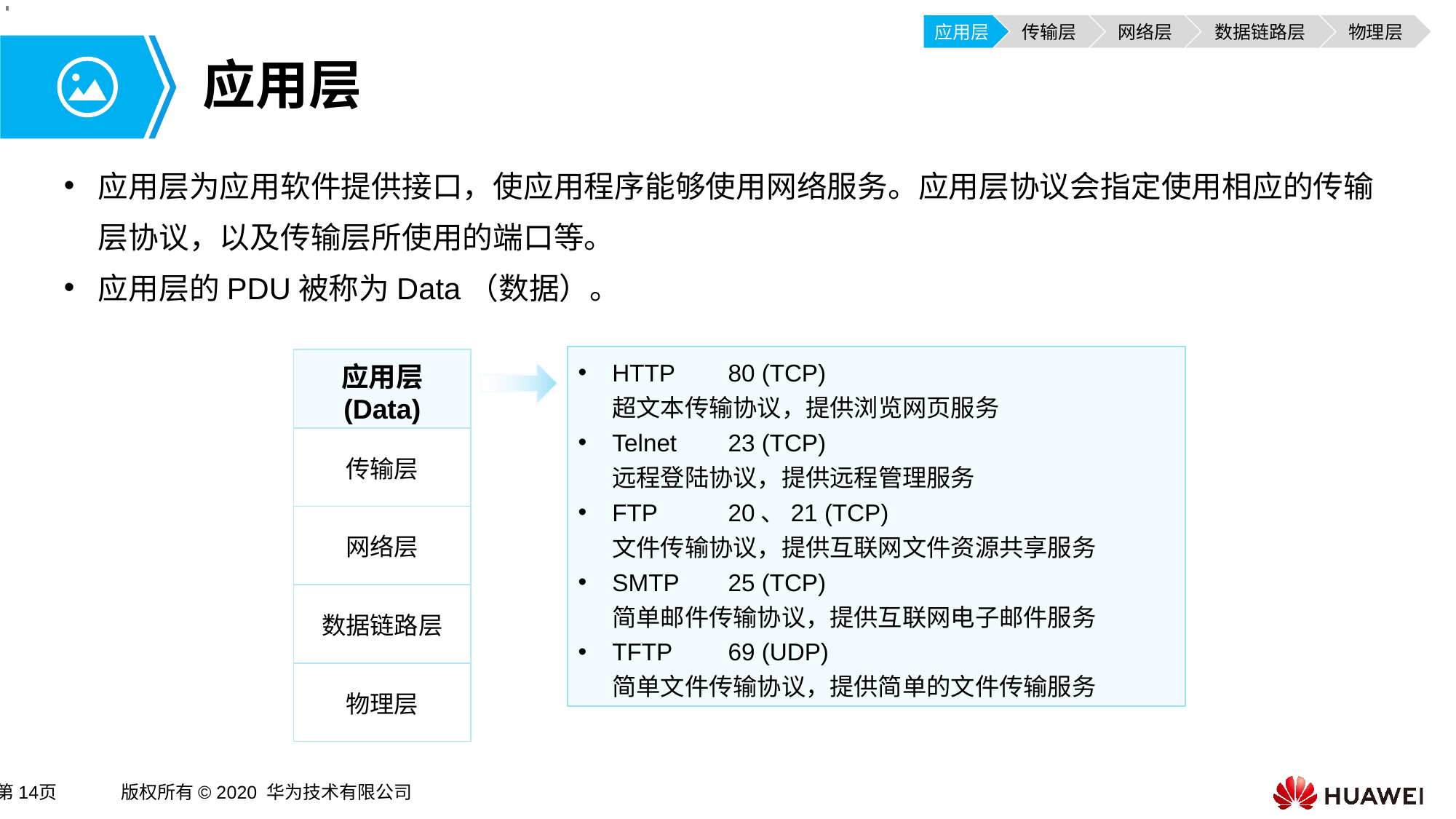

应用层
传输层
网络层
数据链路层
物理层
# 应用层
应用层为应用软件提供接口，使应用程序能够使用网络服务。应用层协议会指定使用相应的传输层协议，以及传输层所使用的端口等。
应用层的PDU被称为Data（数据）。
HTTP	 80 (TCP)
超文本传输协议，提供浏览网页服务
Telnet	 23 (TCP)
远程登陆协议，提供远程管理服务
FTP	 20、21 (TCP)
文件传输协议，提供互联网文件资源共享服务
SMTP	 25 (TCP)
简单邮件传输协议，提供互联网电子邮件服务
TFTP	 69 (UDP)
简单文件传输协议，提供简单的文件传输服务
| 应用层 (Data) |
| --- |
| 传输层 |
| 网络层 |
| 数据链路层 |
| 物理层 |